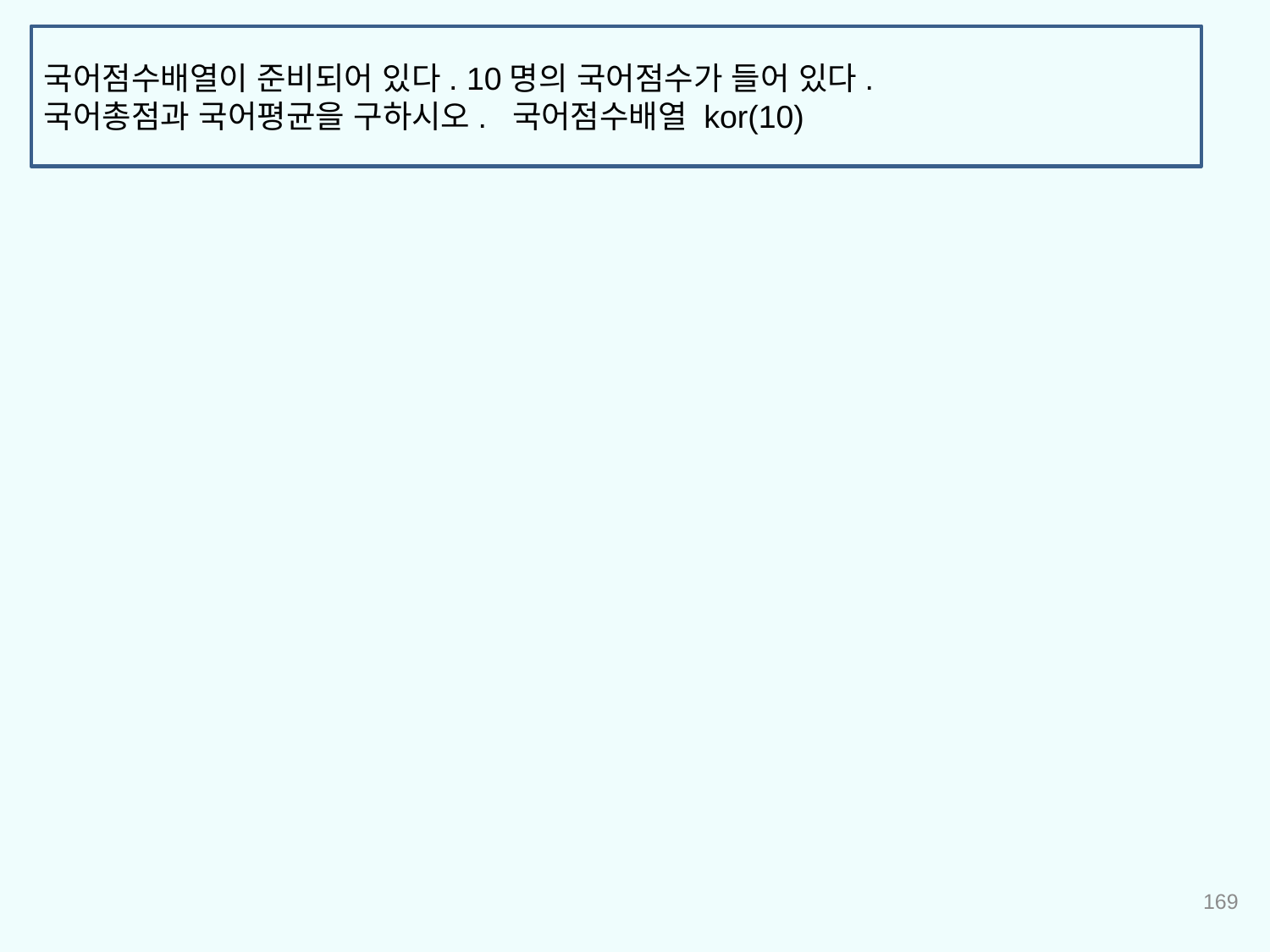

국어점수배열이 준비되어 있다. 10명의 국어점수가 들어 있다.
국어총점과 국어평균을 구하시오.  국어점수배열 kor(10)
169